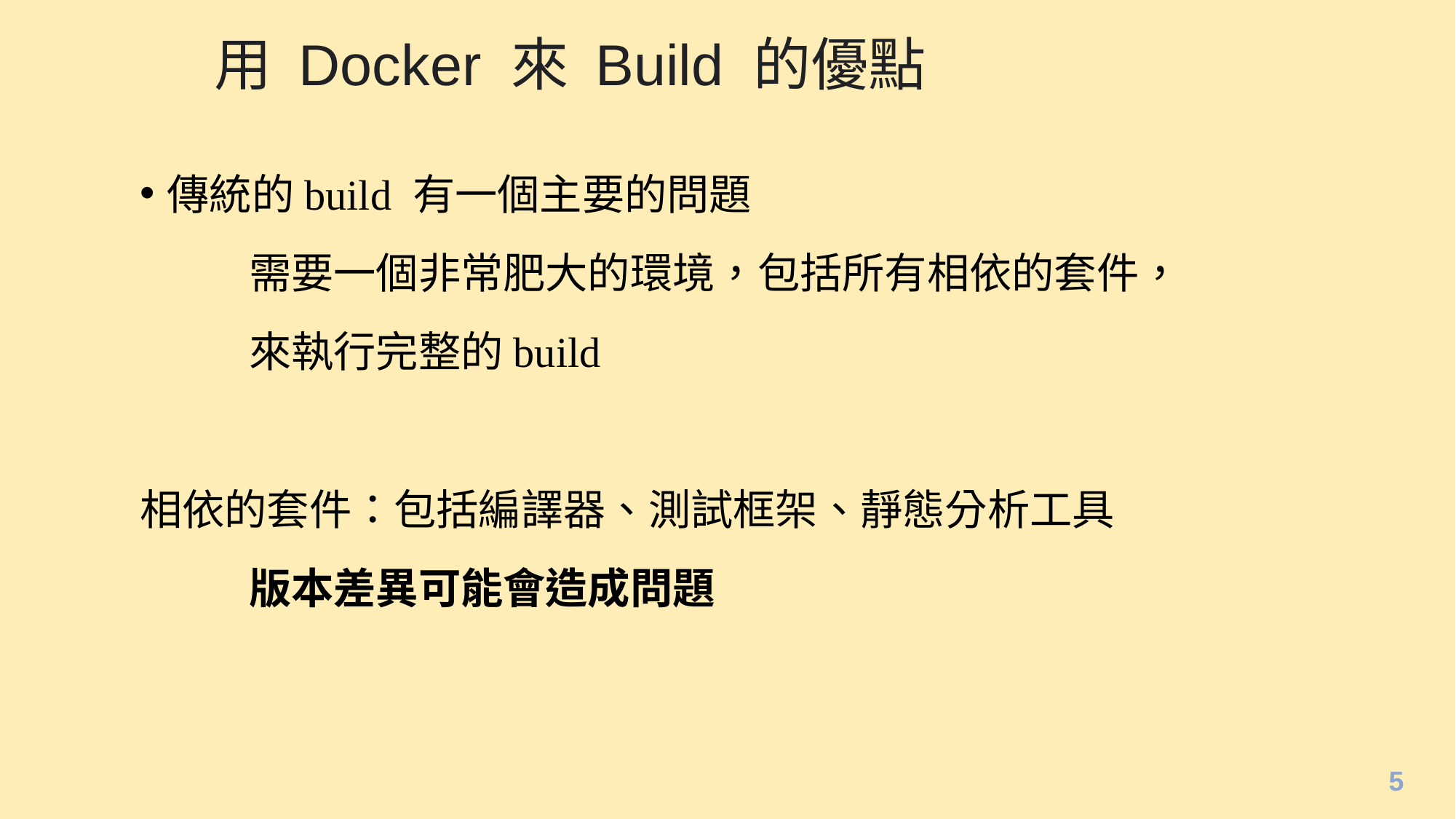

# 用 Docker 來 Build 的優點
傳統的build 有一個主要的問題
	需要一個非常肥大的環境，包括所有相依的套件，
	來執行完整的build

相依的套件：包括編譯器、測試框架、靜態分析工具
	版本差異可能會造成問題
5